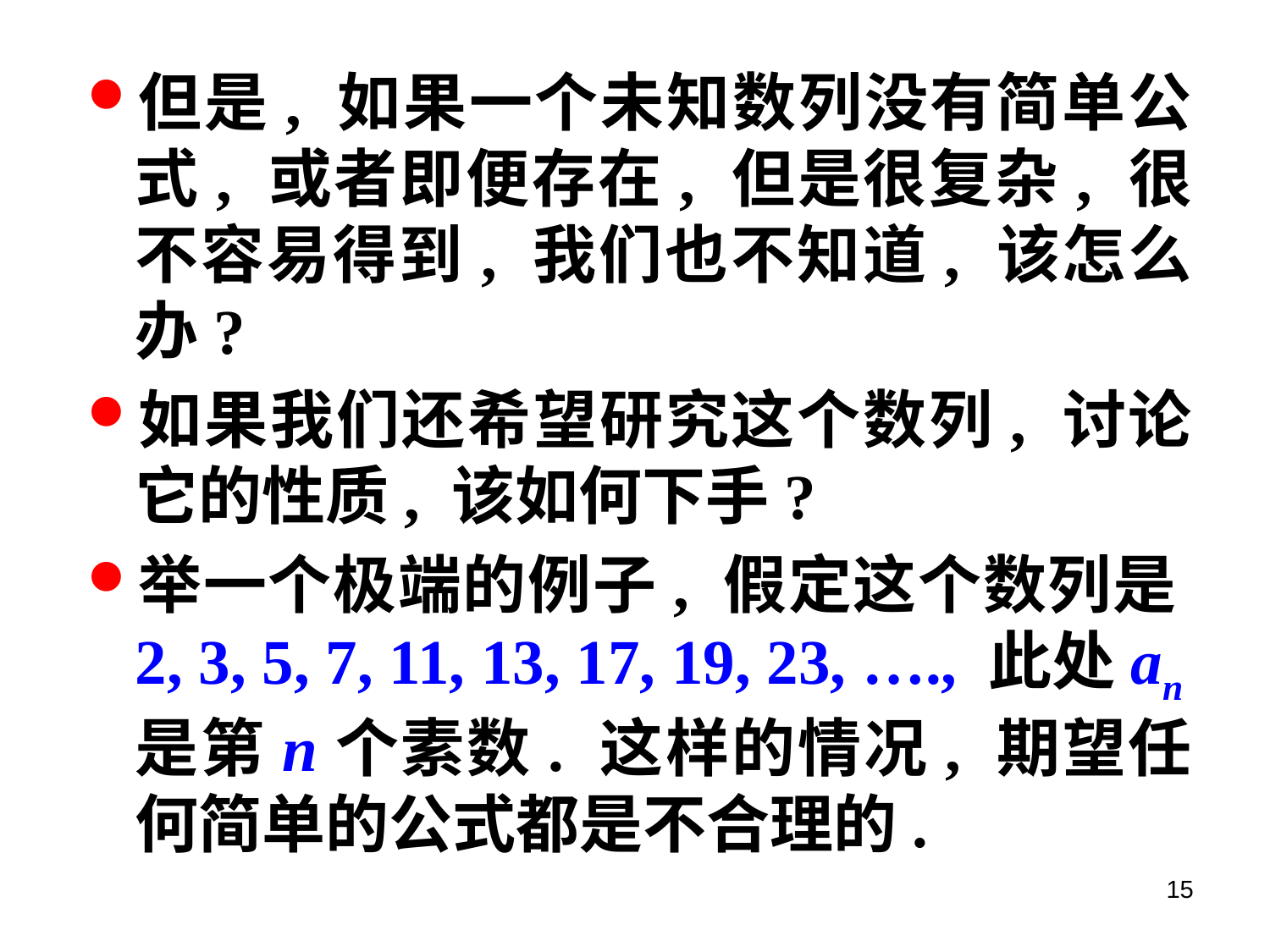

但是, 如果一个未知数列没有简单公式, 或者即便存在, 但是很复杂, 很不容易得到, 我们也不知道, 该怎么办?
如果我们还希望研究这个数列, 讨论它的性质, 该如何下手?
举一个极端的例子, 假定这个数列是2, 3, 5, 7, 11, 13, 17, 19, 23, …., 此处an是第n个素数. 这样的情况, 期望任何简单的公式都是不合理的.
15